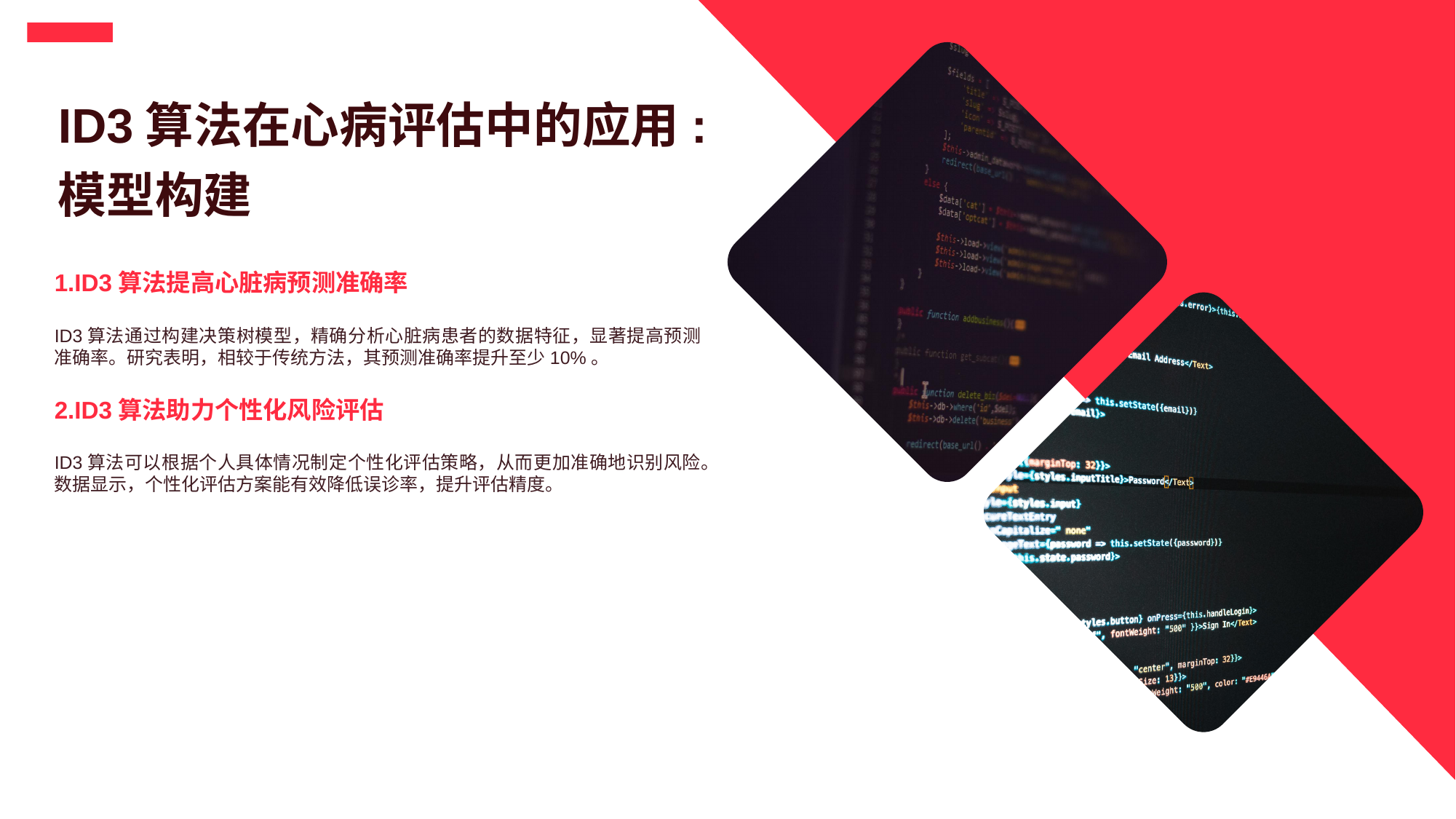

ID3算法在心病评估中的应用:模型构建
1.ID3算法提高心脏病预测准确率
ID3算法通过构建决策树模型，精确分析心脏病患者的数据特征，显著提高预测准确率。研究表明，相较于传统方法，其预测准确率提升至少10%。
2.ID3算法助力个性化风险评估
ID3算法可以根据个人具体情况制定个性化评估策略，从而更加准确地识别风险。数据显示，个性化评估方案能有效降低误诊率，提升评估精度。